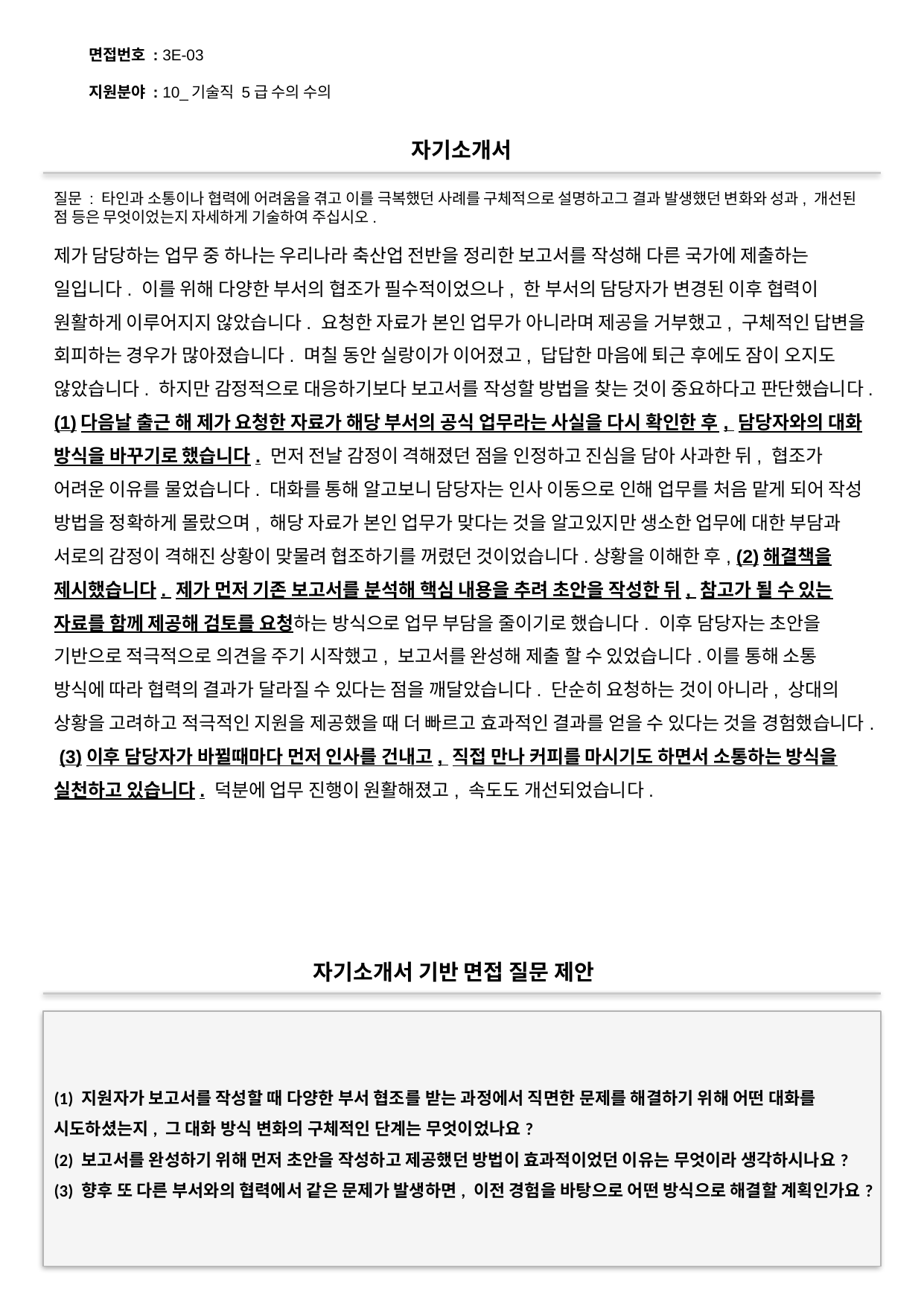

면접번호 : 3E-03

지원분야 : 10_기술직 5급 수의 수의
#

자기소개서

질문 : 타인과 소통이나 협력에 어려움을 겪고 이를 극복했던 사례를 구체적으로 설명하고그 결과 발생했던 변화와 성과, 개선된 점 등은 무엇이었는지 자세하게 기술하여 주십시오.

제가 담당하는 업무 중 하나는 우리나라 축산업 전반을 정리한 보고서를 작성해 다른 국가에 제출하는 일입니다. 이를 위해 다양한 부서의 협조가 필수적이었으나, 한 부서의 담당자가 변경된 이후 협력이 원활하게 이루어지지 않았습니다. 요청한 자료가 본인 업무가 아니라며 제공을 거부했고, 구체적인 답변을 회피하는 경우가 많아졌습니다. 며칠 동안 실랑이가 이어졌고, 답답한 마음에 퇴근 후에도 잠이 오지도 않았습니다. 하지만 감정적으로 대응하기보다 보고서를 작성할 방법을 찾는 것이 중요하다고 판단했습니다.(1)다음날 출근 해 제가 요청한 자료가 해당 부서의 공식 업무라는 사실을 다시 확인한 후, 담당자와의 대화 방식을 바꾸기로 했습니다. 먼저 전날 감정이 격해졌던 점을 인정하고 진심을 담아 사과한 뒤, 협조가 어려운 이유를 물었습니다. 대화를 통해 알고보니 담당자는 인사 이동으로 인해 업무를 처음 맡게 되어 작성 방법을 정확하게 몰랐으며, 해당 자료가 본인 업무가 맞다는 것을 알고있지만 생소한 업무에 대한 부담과 서로의 감정이 격해진 상황이 맞물려 협조하기를 꺼렸던 것이었습니다.상황을 이해한 후, (2)해결책을 제시했습니다. 제가 먼저 기존 보고서를 분석해 핵심 내용을 추려 초안을 작성한 뒤, 참고가 될 수 있는 자료를 함께 제공해 검토를 요청하는 방식으로 업무 부담을 줄이기로 했습니다. 이후 담당자는 초안을 기반으로 적극적으로 의견을 주기 시작했고, 보고서를 완성해 제출 할 수 있었습니다.이를 통해 소통 방식에 따라 협력의 결과가 달라질 수 있다는 점을 깨달았습니다. 단순히 요청하는 것이 아니라, 상대의 상황을 고려하고 적극적인 지원을 제공했을 때 더 빠르고 효과적인 결과를 얻을 수 있다는 것을 경험했습니다. (3)이후 담당자가 바뀔때마다 먼저 인사를 건내고, 직접 만나 커피를 마시기도 하면서 소통하는 방식을 실천하고 있습니다. 덕분에 업무 진행이 원활해졌고, 속도도 개선되었습니다.

자기소개서 기반 면접 질문 제안

(1) 지원자가 보고서를 작성할 때 다양한 부서 협조를 받는 과정에서 직면한 문제를 해결하기 위해 어떤 대화를 시도하셨는지, 그 대화 방식 변화의 구체적인 단계는 무엇이었나요?
(2) 보고서를 완성하기 위해 먼저 초안을 작성하고 제공했던 방법이 효과적이었던 이유는 무엇이라 생각하시나요?
(3) 향후 또 다른 부서와의 협력에서 같은 문제가 발생하면, 이전 경험을 바탕으로 어떤 방식으로 해결할 계획인가요?